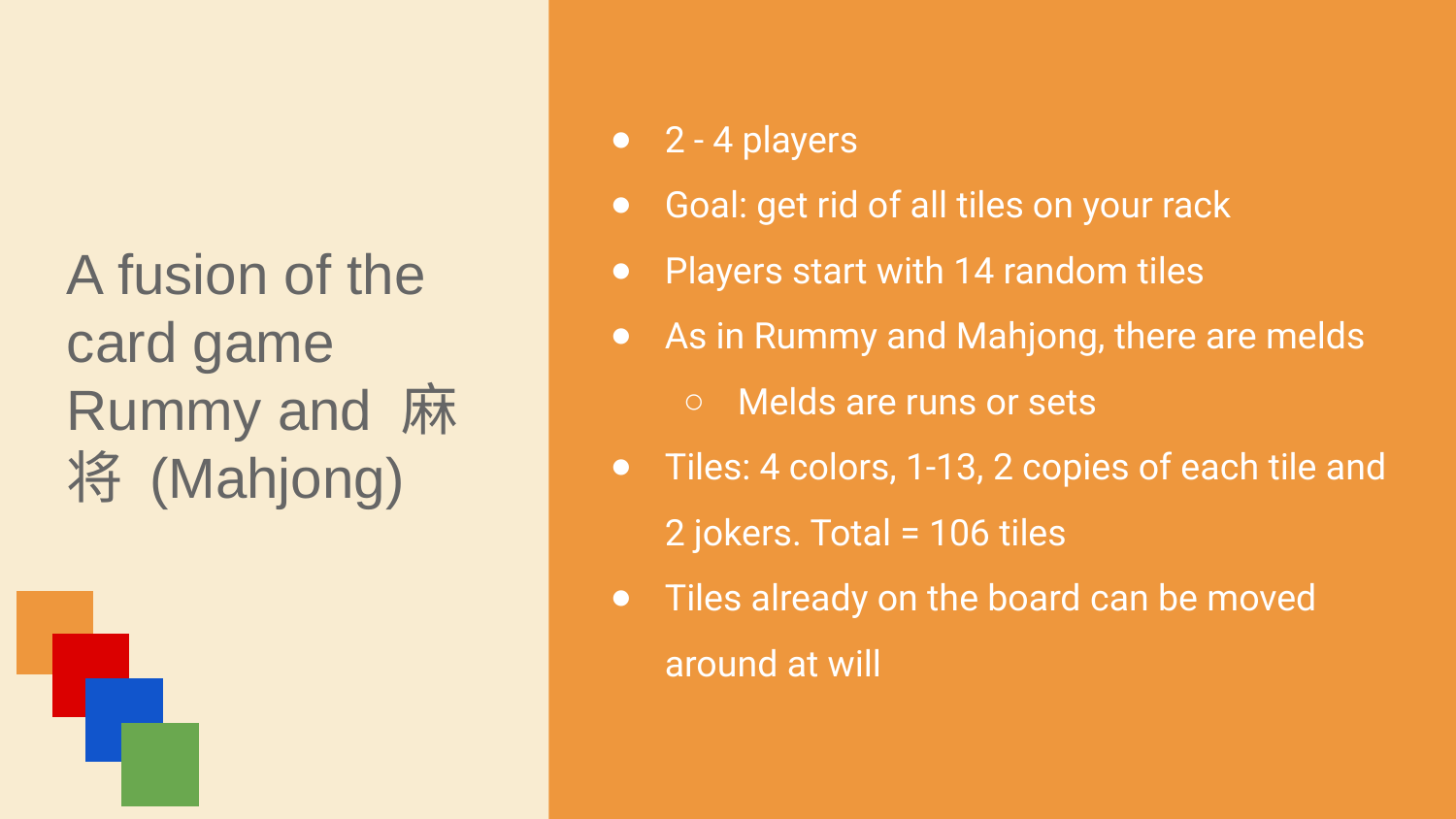

2 - 4 players
Goal: get rid of all tiles on your rack
Players start with 14 random tiles
As in Rummy and Mahjong, there are melds
Melds are runs or sets
Tiles: 4 colors, 1-13, 2 copies of each tile and 2 jokers. Total = 106 tiles
Tiles already on the board can be moved around at will
A fusion of the card game Rummy and 麻将 (Mahjong)